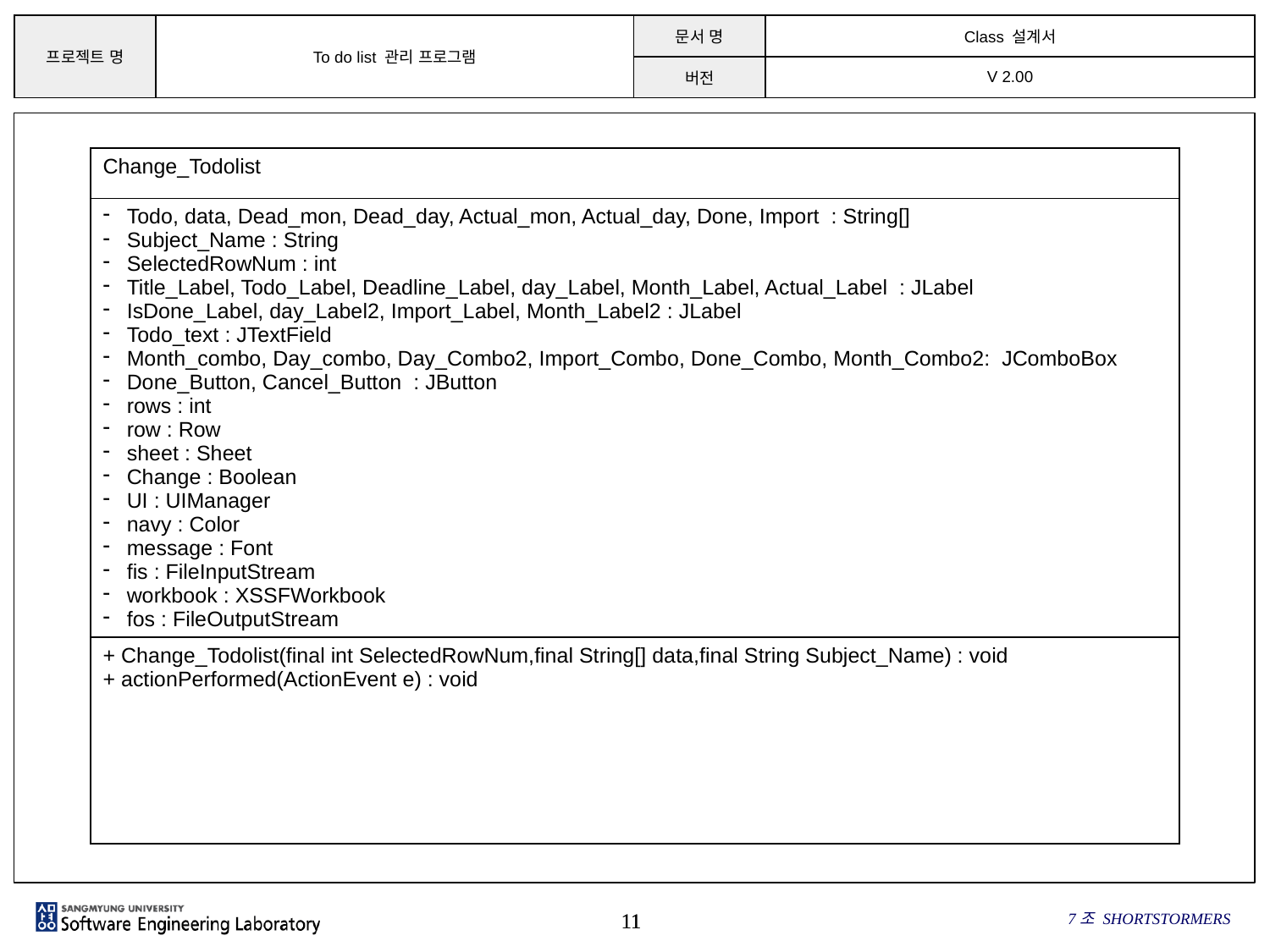

| Change\_Todolist |
| --- |
| Todo, data, Dead\_mon, Dead\_day, Actual\_mon, Actual\_day, Done, Import : String[] Subject\_Name : String SelectedRowNum : int Title\_Label, Todo\_Label, Deadline\_Label, day\_Label, Month\_Label, Actual\_Label : JLabel IsDone\_Label, day\_Label2, Import\_Label, Month\_Label2 : JLabel Todo\_text : JTextField Month\_combo, Day\_combo, Day\_Combo2, Import\_Combo, Done\_Combo, Month\_Combo2: JComboBox Done\_Button, Cancel\_Button : JButton rows : int row : Row sheet : Sheet Change : Boolean UI : UIManager navy : Color message : Font fis : FileInputStream workbook : XSSFWorkbook fos : FileOutputStream |
| + Change\_Todolist(final int SelectedRowNum,final String[] data,final String Subject\_Name) : void + actionPerformed(ActionEvent e) : void |
7조 SHORTSTORMERS